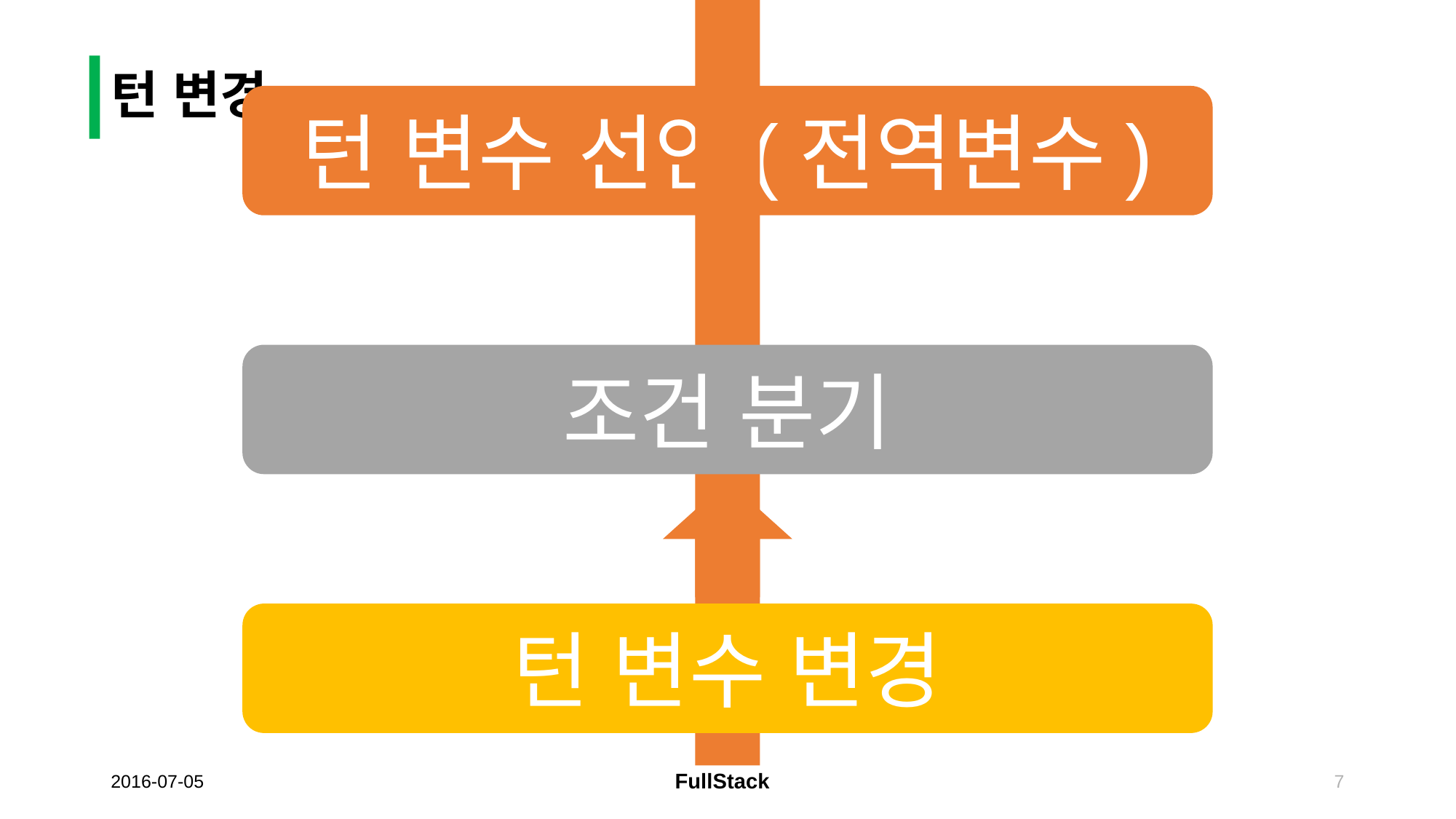

# 턴 변경
턴 변수 선언(전역변수)
조건 분기
턴 변수 변경
2016-07-05
7